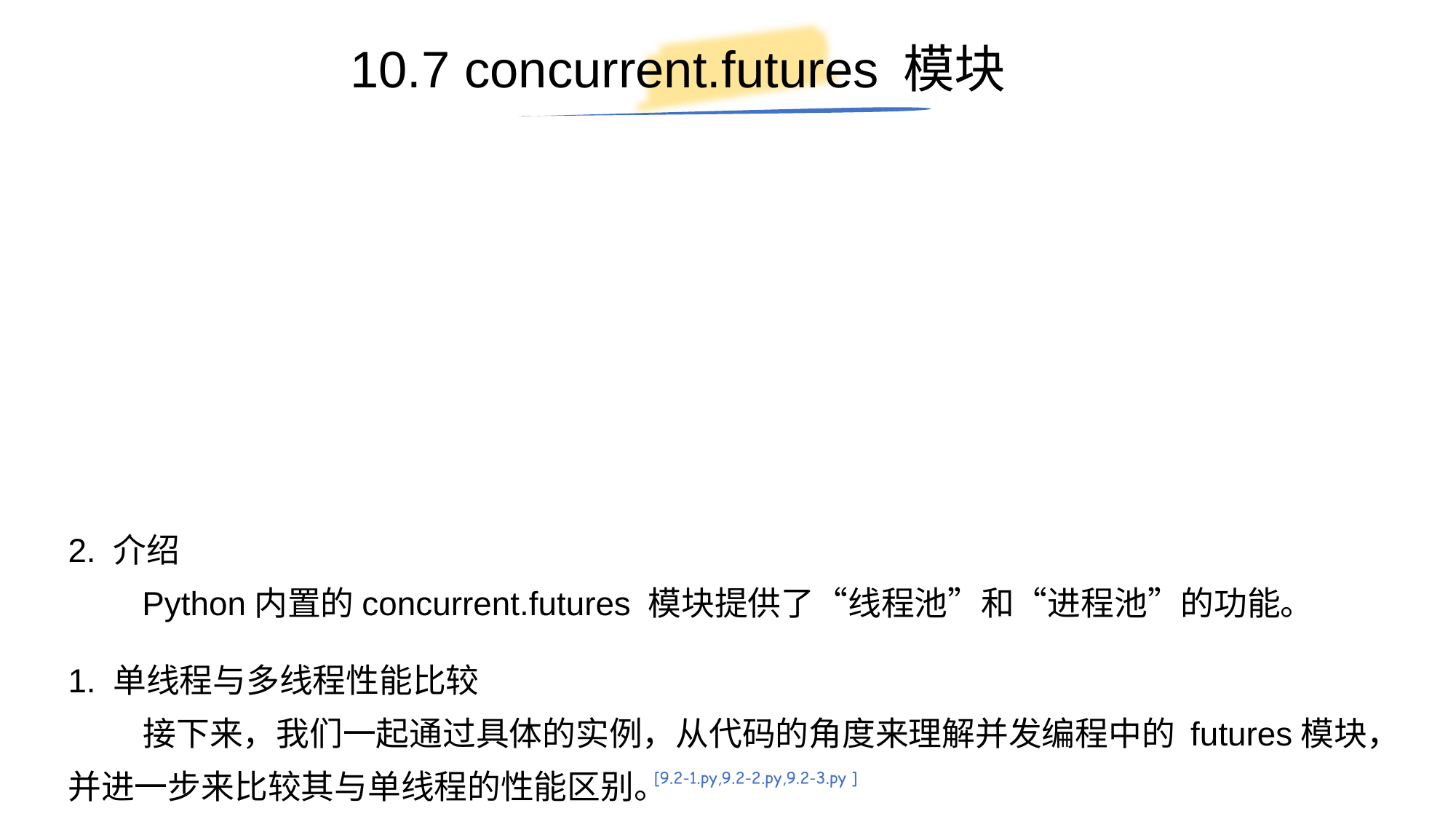

# 10.7 concurrent.futures 模块

2. 介绍
        Python内置的concurrent.futures 模块提供了“线程池”和“进程池”的功能。
1. 单线程与多线程性能比较
         接下来，我们一起通过具体的实例，从代码的角度来理解并发编程中的 futures模块，并进一步来比较其与单线程的性能区别。
[9.2-1.py,9.2-2.py,9.2-3.py ]